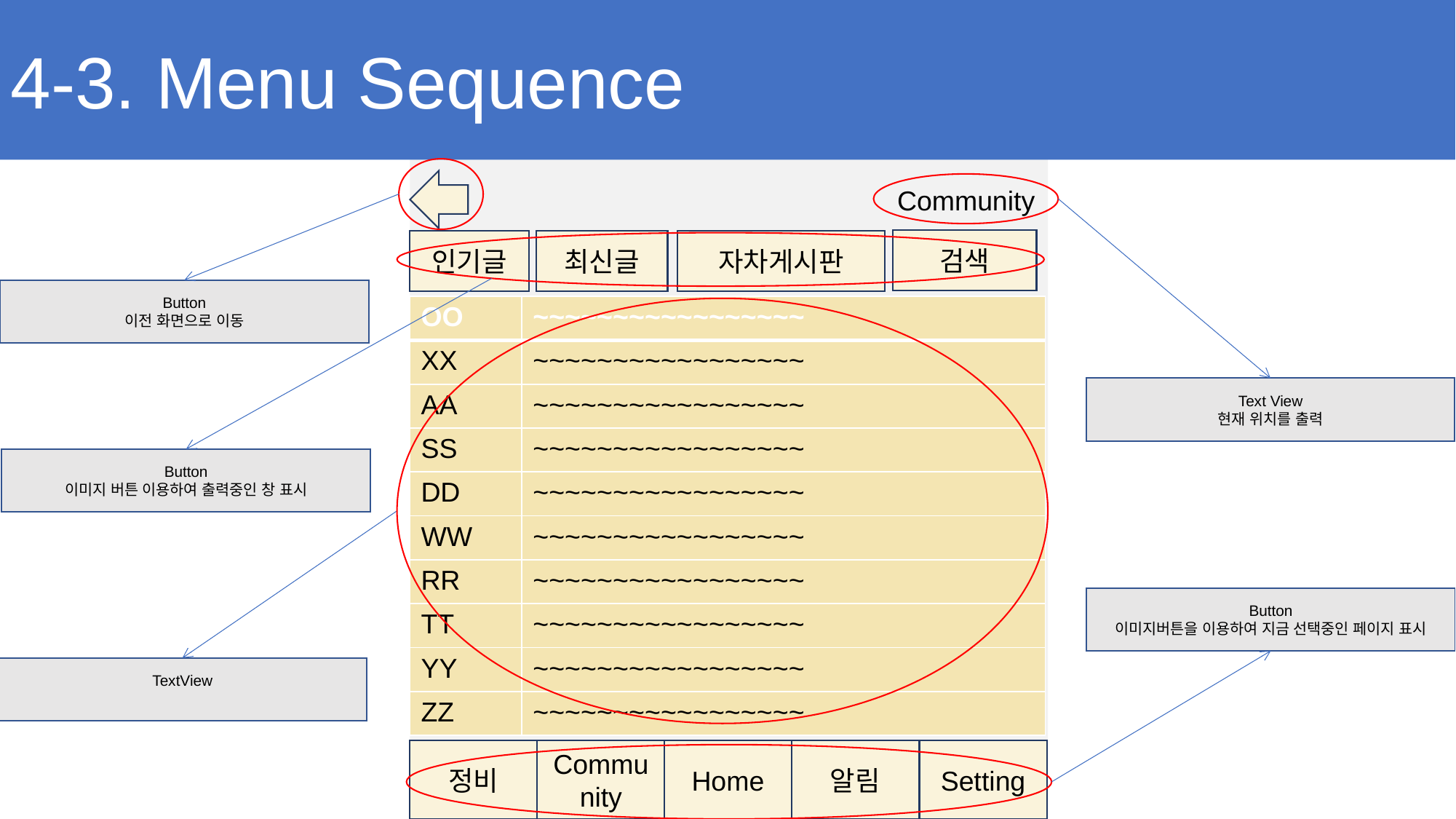

4-3. Menu Sequence

정비
Community
Home
알림
Setting
인기글

Community

검색
최신글
자차게시판

3
Button
이전 화면으로 이동
| OO | ~~~~~~~~~~~~~~~~~ |
| --- | --- |
| XX | ~~~~~~~~~~~~~~~~~ |
| AA | ~~~~~~~~~~~~~~~~~ |
| SS | ~~~~~~~~~~~~~~~~~ |
| DD | ~~~~~~~~~~~~~~~~~ |
| WW | ~~~~~~~~~~~~~~~~~ |
| RR | ~~~~~~~~~~~~~~~~~ |
| TT | ~~~~~~~~~~~~~~~~~ |
| YY | ~~~~~~~~~~~~~~~~~ |
| ZZ | ~~~~~~~~~~~~~~~~~ |

Text View
현재 위치를 출력
Button
이미지 버튼 이용하여 출력중인 창 표시
4
Button
이미지버튼을 이용하여 지금 선택중인 페이지 표시
TextView